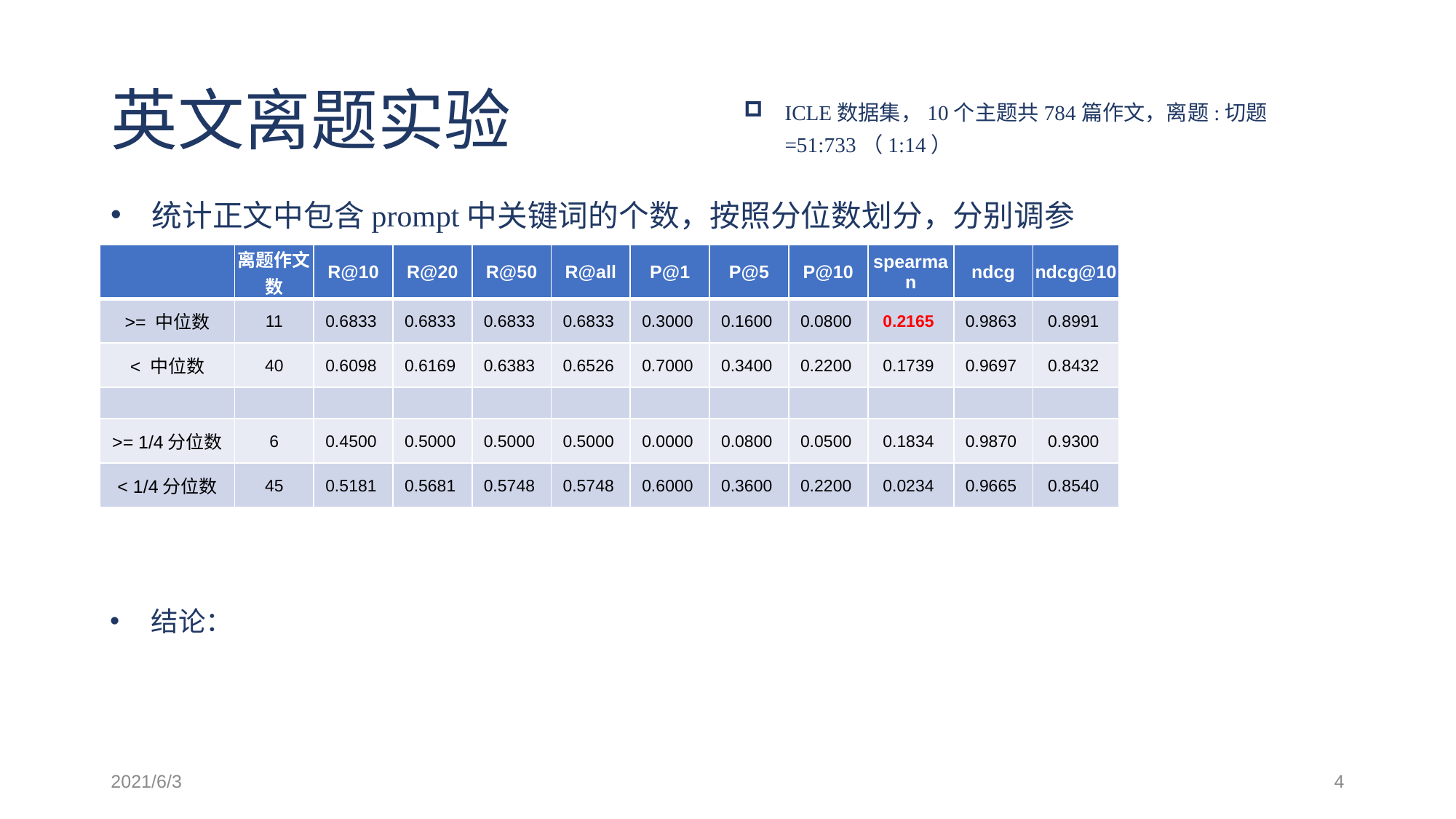

# 英文离题实验
ICLE数据集，10个主题共784篇作文，离题:切题=51:733（1:14）
统计正文中包含prompt中关键词的个数，按照分位数划分，分别调参
|  | 离题作文数 | R@10 | R@20 | R@50 | R@all | P@1 | P@5 | P@10 | spearman | ndcg | ndcg@10 |
| --- | --- | --- | --- | --- | --- | --- | --- | --- | --- | --- | --- |
| >= 中位数 | 11 | 0.6833 | 0.6833 | 0.6833 | 0.6833 | 0.3000 | 0.1600 | 0.0800 | 0.2165 | 0.9863 | 0.8991 |
| < 中位数 | 40 | 0.6098 | 0.6169 | 0.6383 | 0.6526 | 0.7000 | 0.3400 | 0.2200 | 0.1739 | 0.9697 | 0.8432 |
|  |  |  |  |  |  |  |  |  |  |  |  |
| >= 1/4分位数 | 6 | 0.4500 | 0.5000 | 0.5000 | 0.5000 | 0.0000 | 0.0800 | 0.0500 | 0.1834 | 0.9870 | 0.9300 |
| < 1/4分位数 | 45 | 0.5181 | 0.5681 | 0.5748 | 0.5748 | 0.6000 | 0.3600 | 0.2200 | 0.0234 | 0.9665 | 0.8540 |
结论：

2021/6/3
4